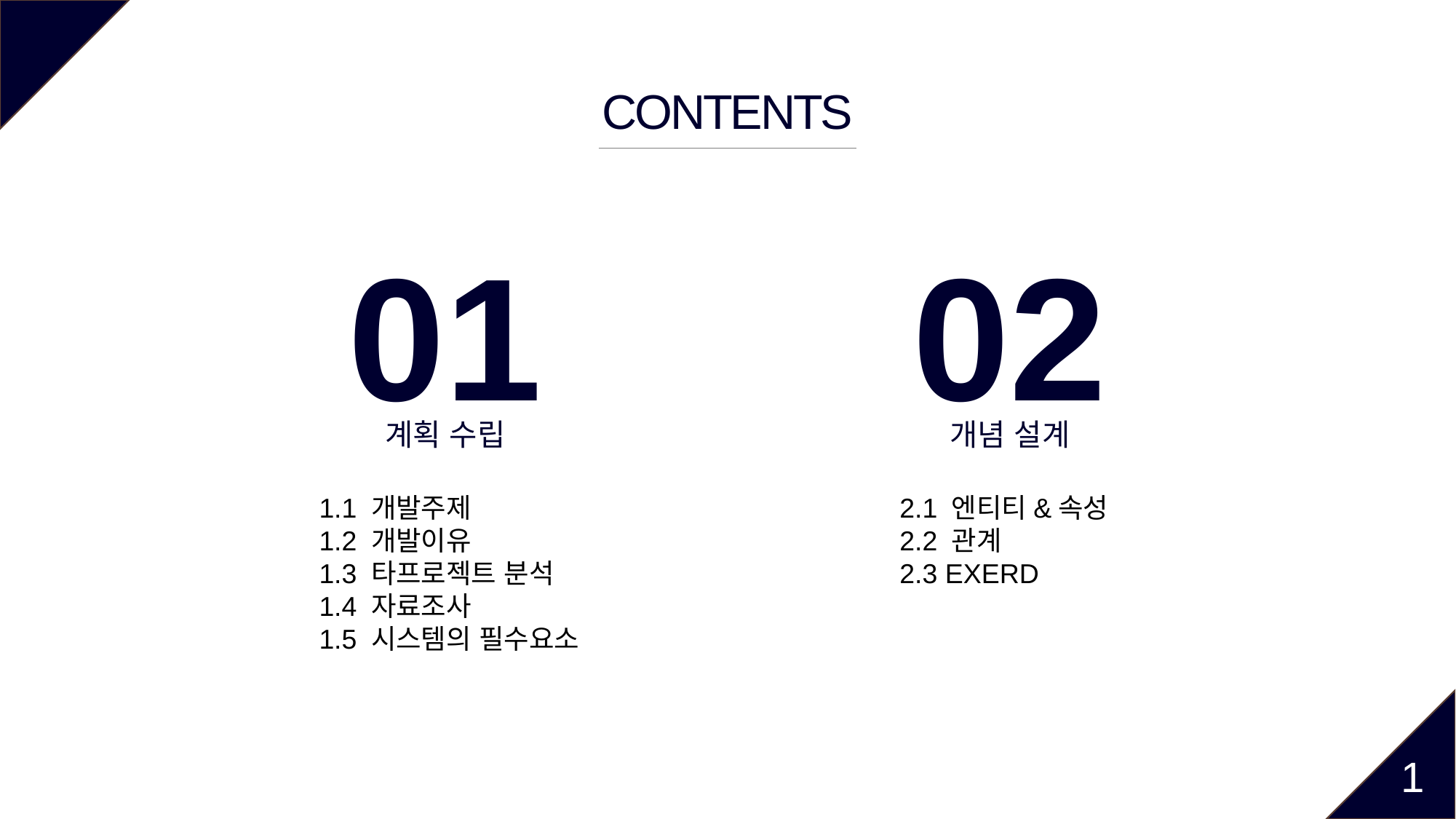

CONTENTS
01
02
계획 수립
개념 설계
1.1 개발주제
1.2 개발이유
1.3 타프로젝트 분석
1.4 자료조사
1.5 시스템의 필수요소
2.1 엔티티&속성
2.2 관계
2.3 EXERD
1